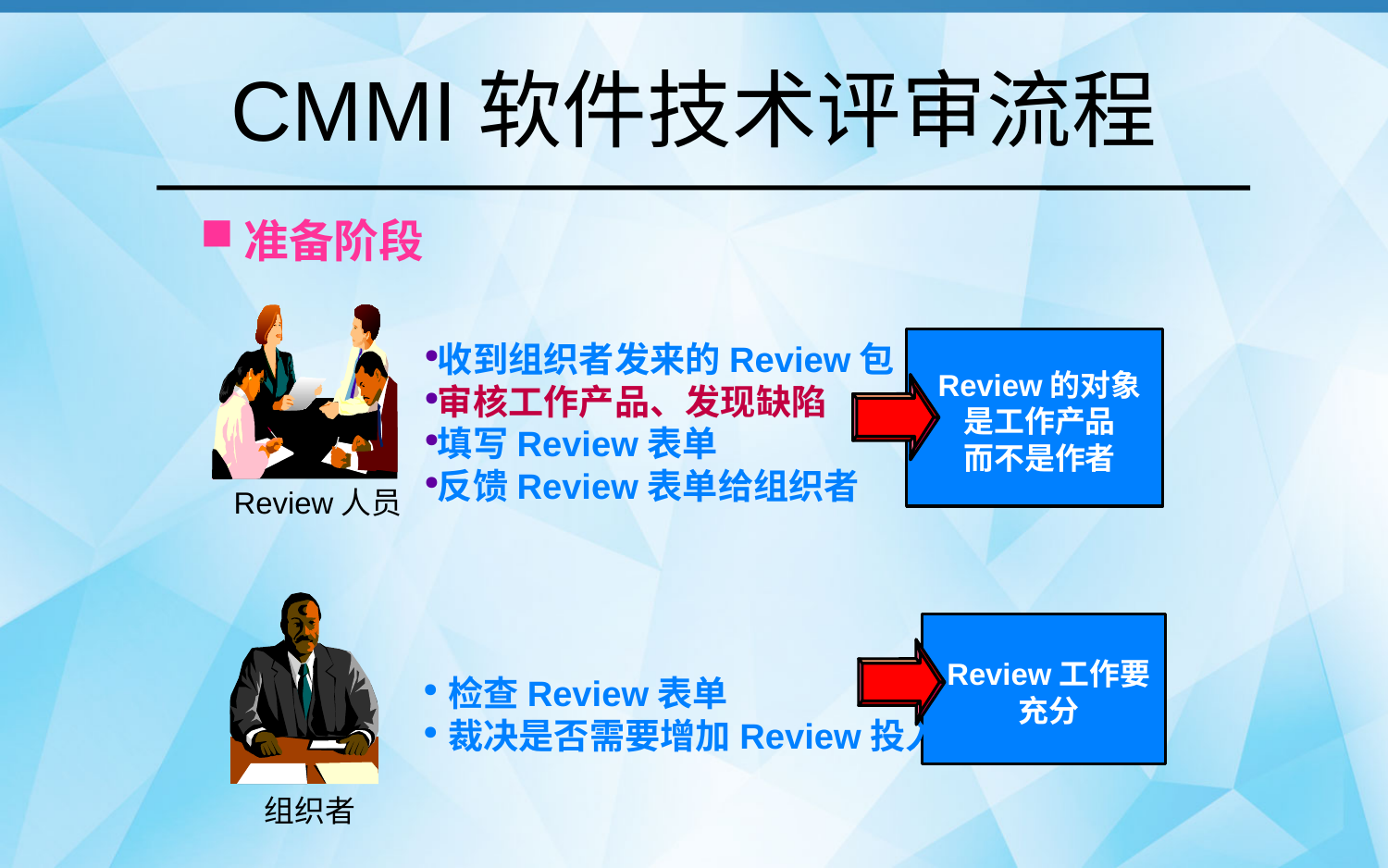

# CMMI软件技术评审流程

准备阶段

Review的对象
是工作产品
而不是作者
收到组织者发来的Review包
审核工作产品、发现缺陷
填写Review表单
反馈Review表单给组织者

Review人员

Review工作要充分

检查Review表单
裁决是否需要增加Review投入
组织者